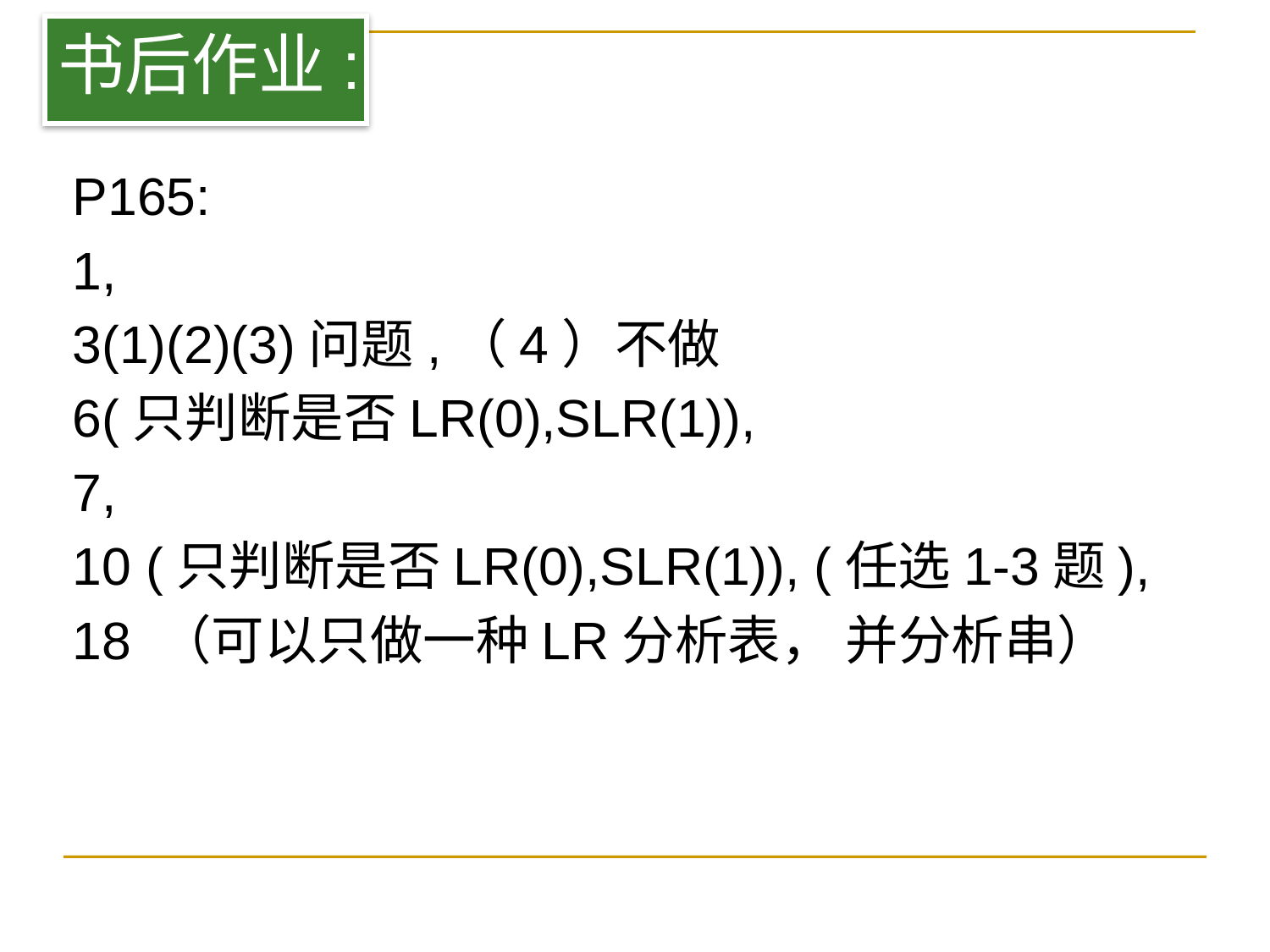

# 书后作业:
P165:
1,
3(1)(2)(3)问题,（4）不做
6(只判断是否LR(0),SLR(1)),
7,
10 (只判断是否LR(0),SLR(1)), (任选1-3题),
18 （可以只做一种LR分析表， 并分析串）
104